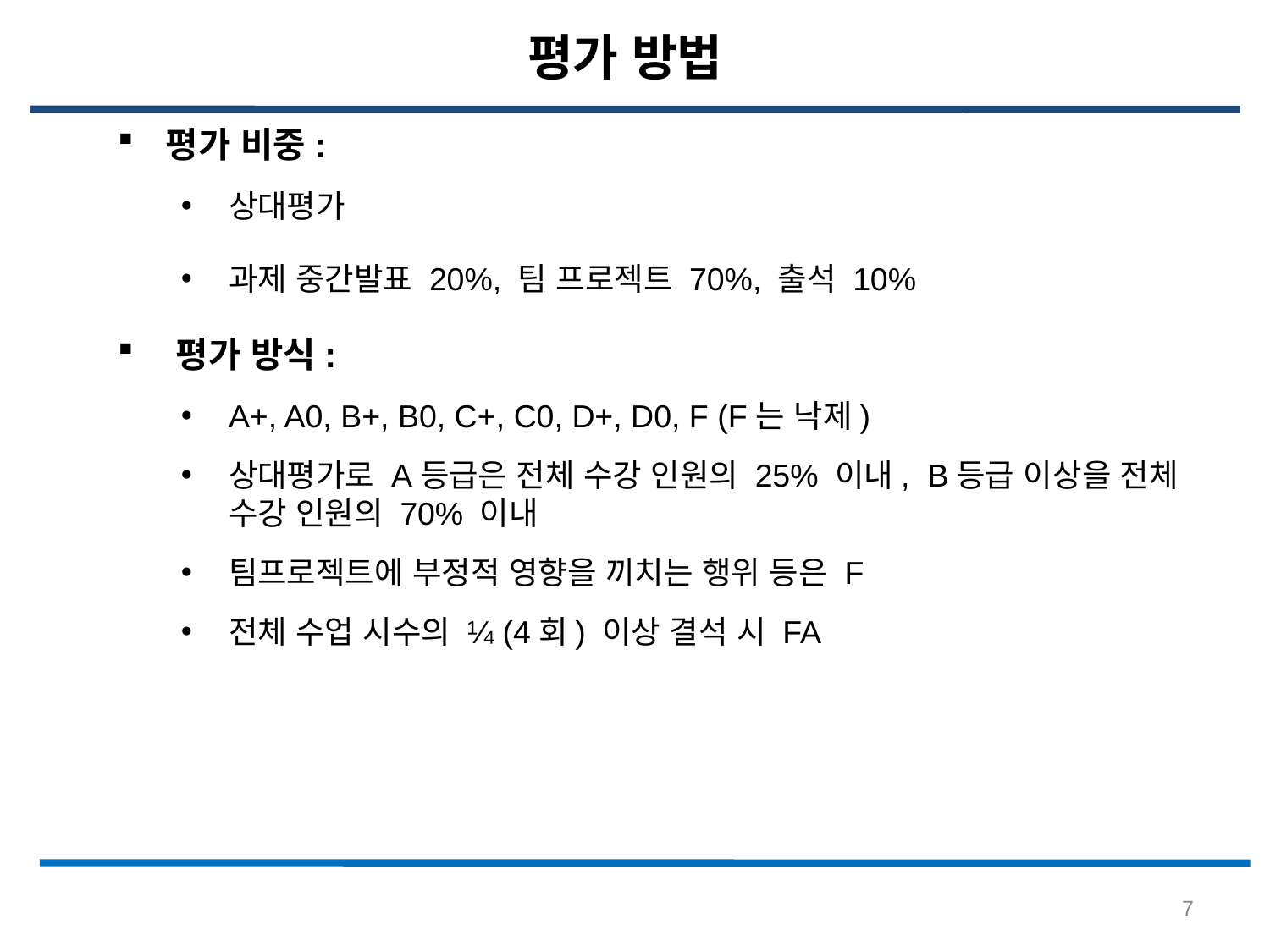

평가 방법
 평가 비중:
상대평가
과제 중간발표 20%, 팀 프로젝트 70%, 출석 10%
  평가 방식:
A+, A0, B+, B0, C+, C0, D+, D0, F (F는 낙제)
상대평가로 A등급은 전체 수강 인원의 25% 이내,  B등급 이상을 전체 수강 인원의 70% 이내
팀프로젝트에 부정적 영향을 끼치는 행위 등은 F
전체 수업 시수의 ¼ (4회) 이상 결석 시 FA
7